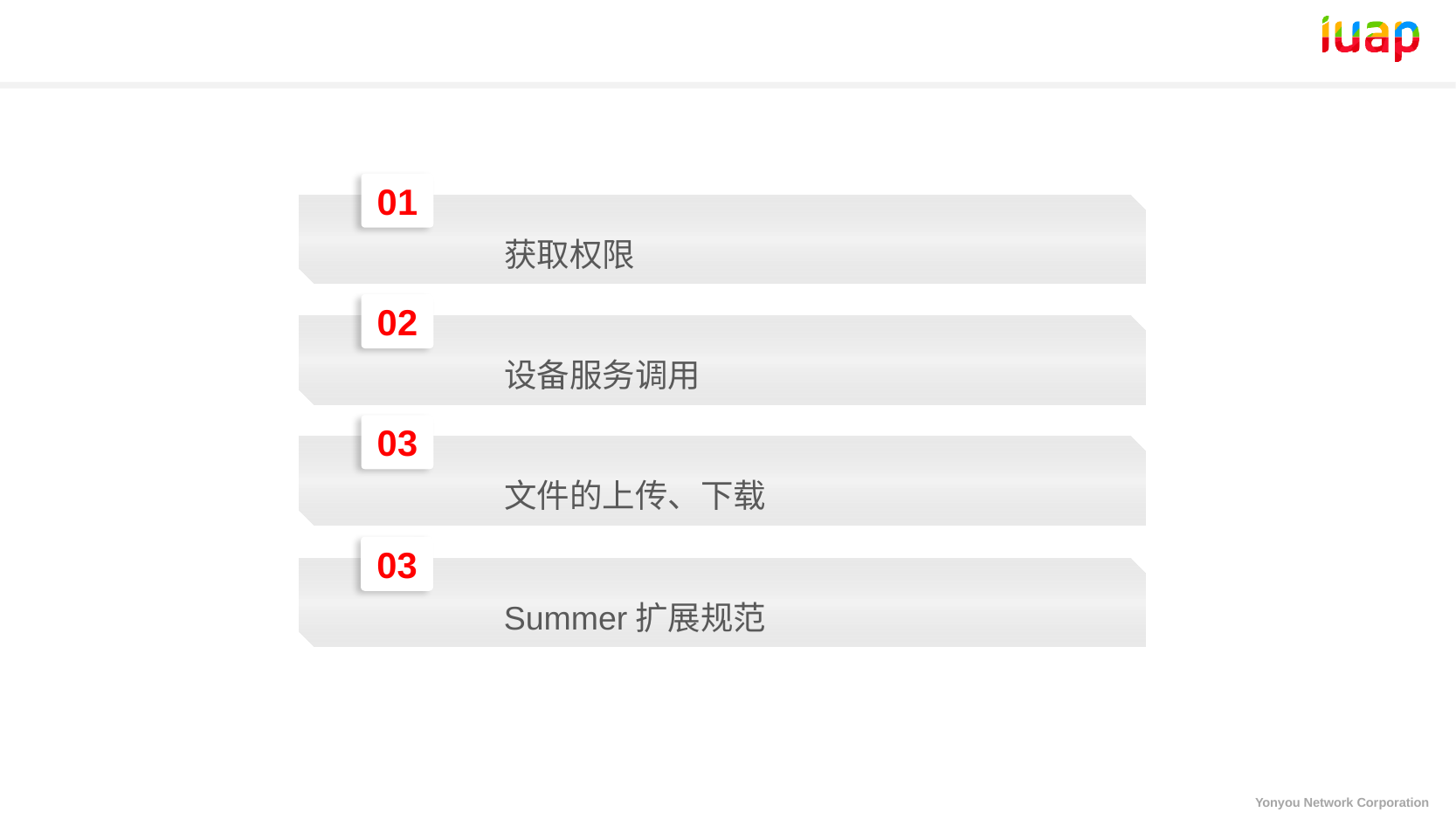

01

获取权限
02

设备服务调用
03

文件的上传、下载
03

Summer扩展规范